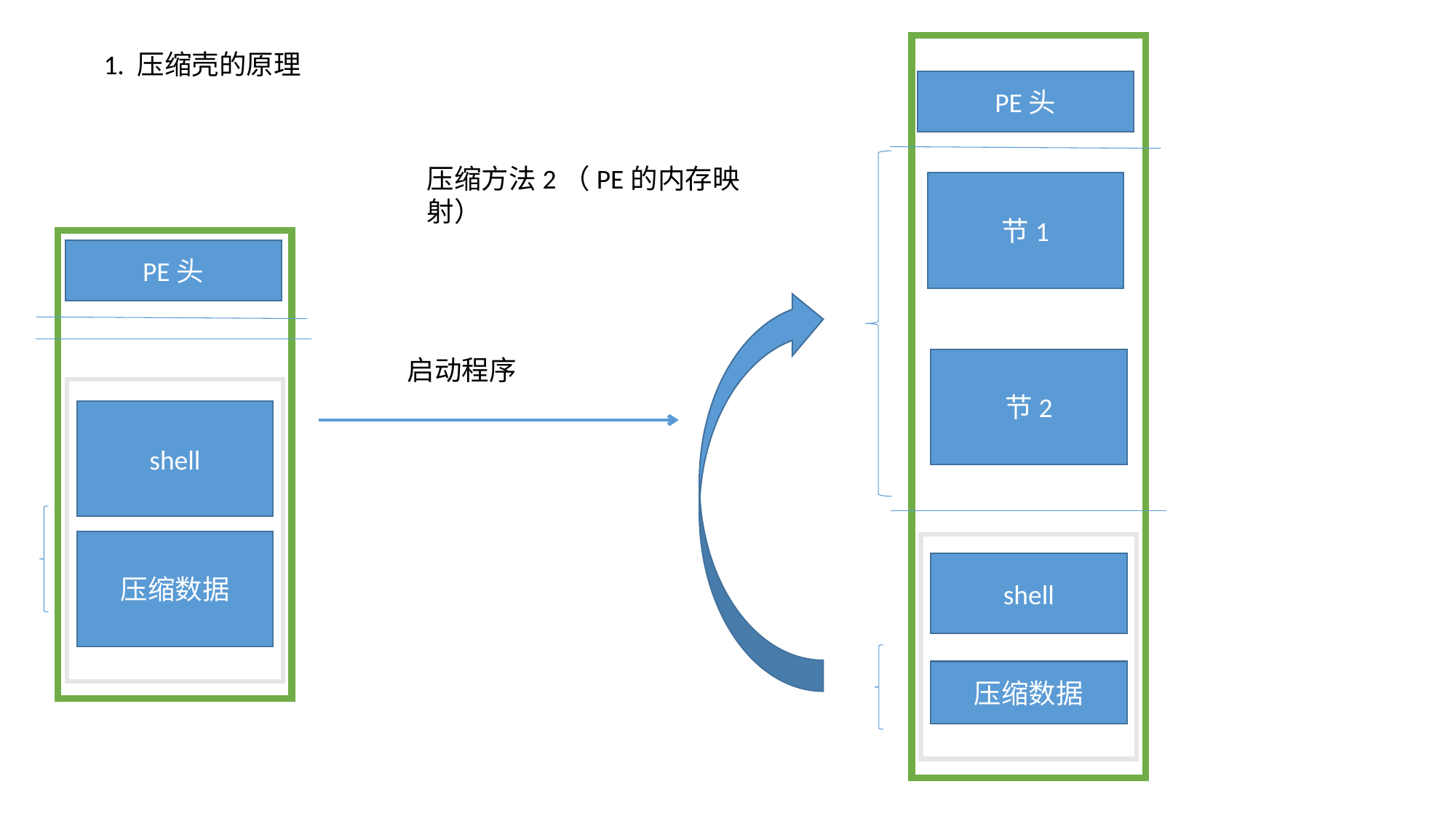

1. 压缩壳的原理
PE头

压缩方法2（PE的内存映射）
节1

PE头

启动程序
节2

shell

压缩数据

shell

压缩数据